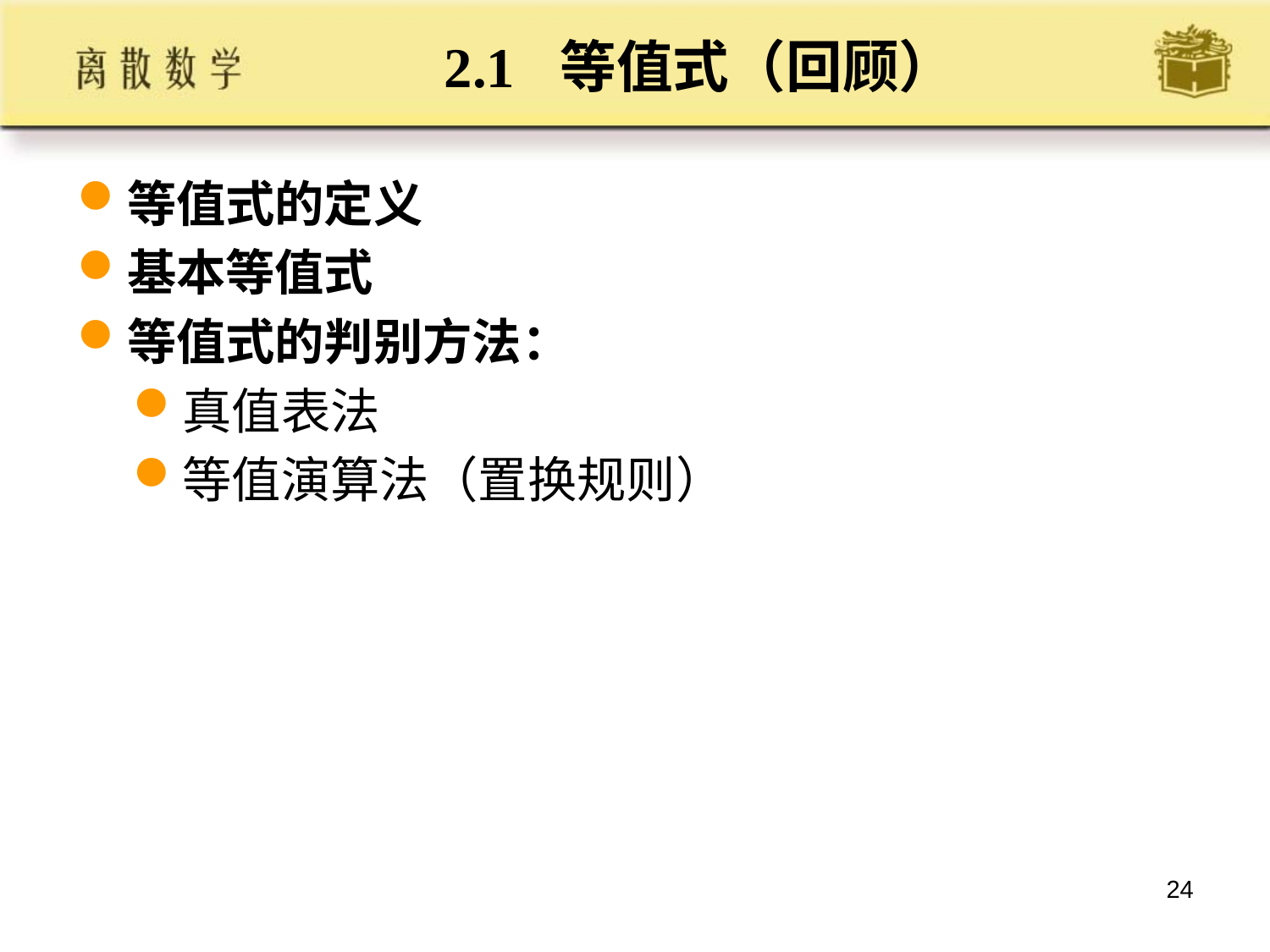

# 2.1  等值式（回顾）
等值式的定义
基本等值式
等值式的判别方法：
真值表法
等值演算法（置换规则）

24